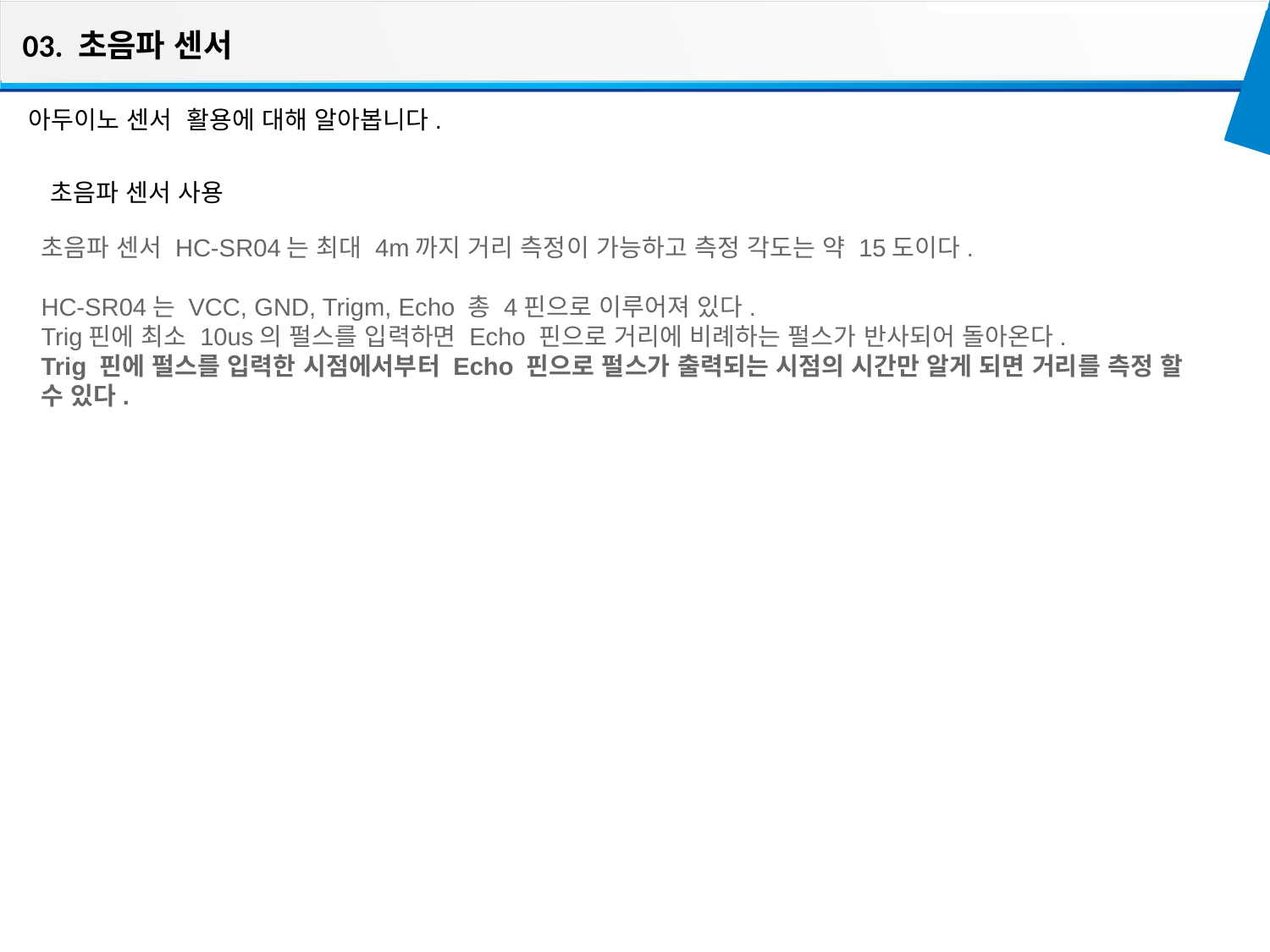

03. 초음파 센서

아두이노 센서  활용에 대해 알아봅니다.
초음파 센서 사용
초음파 센서 HC-SR04는 최대 4m까지 거리 측정이 가능하고 측정 각도는 약 15도이다.

HC-SR04는 VCC, GND, Trigm, Echo 총 4핀으로 이루어져 있다.
Trig핀에 최소 10us의 펄스를 입력하면 Echo 핀으로 거리에 비례하는 펄스가 반사되어 돌아온다.
Trig 핀에 펄스를 입력한 시점에서부터 Echo 핀으로 펄스가 출력되는 시점의 시간만 알게 되면 거리를 측정 할 수 있다.